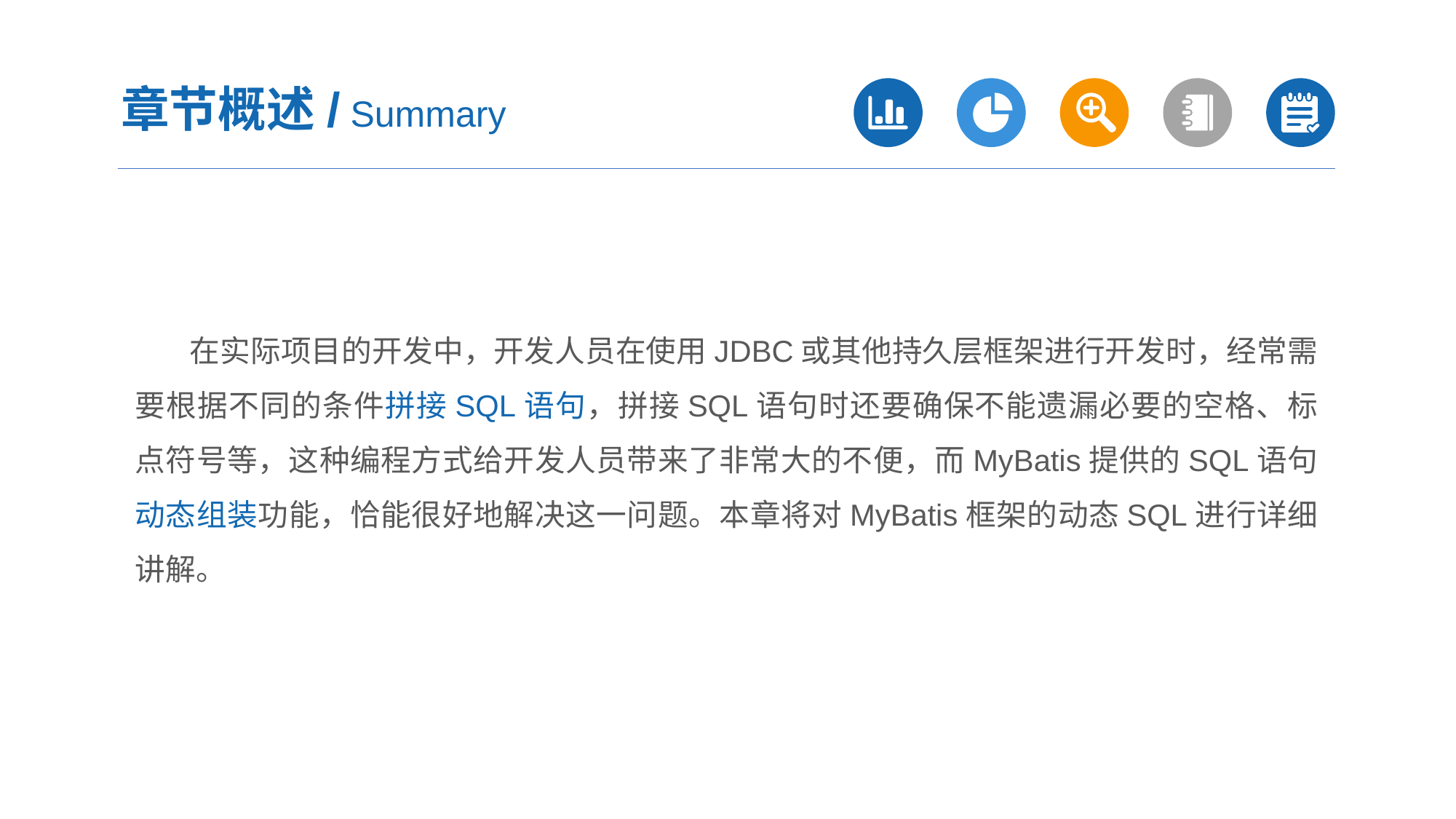

章节概述/ Summary
       在实际项目的开发中，开发人员在使用JDBC或其他持久层框架进行开发时，经常需要根据不同的条件拼接SQL语句，拼接SQL语句时还要确保不能遗漏必要的空格、标点符号等，这种编程方式给开发人员带来了非常大的不便，而MyBatis提供的SQL语句动态组装功能，恰能很好地解决这一问题。本章将对MyBatis框架的动态SQL进行详细讲解。